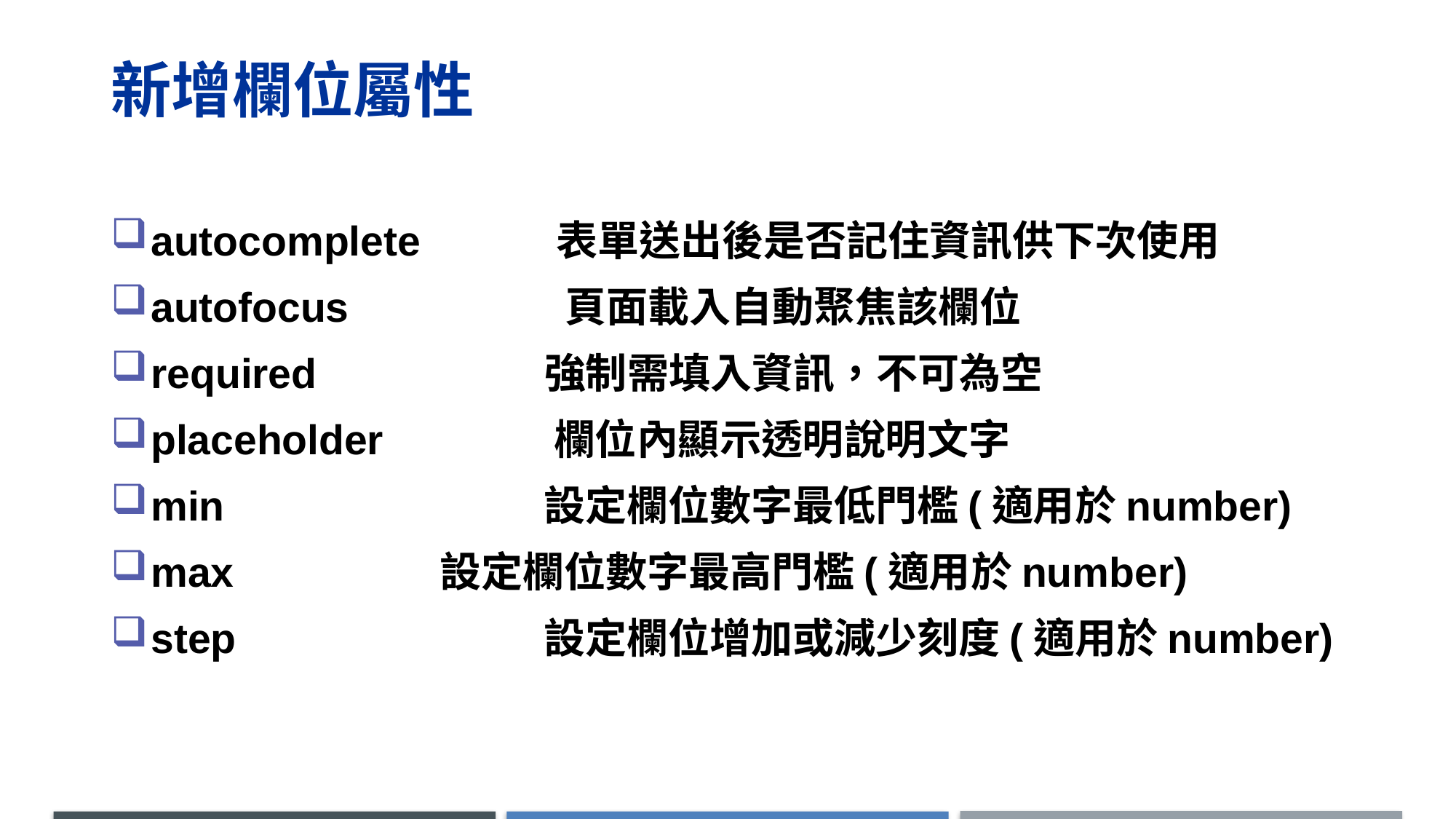

# 新增欄位屬性
autocomplete           表單送出後是否記住資訊供下次使用
autofocus                  頁面載入自動聚焦該欄位
required                   強制需填入資訊，不可為空
placeholder              欄位內顯示透明說明文字
min                           設定欄位數字最低門檻(適用於number)
max		               設定欄位數字最高門檻(適用於number)
step                          設定欄位增加或減少刻度(適用於number)